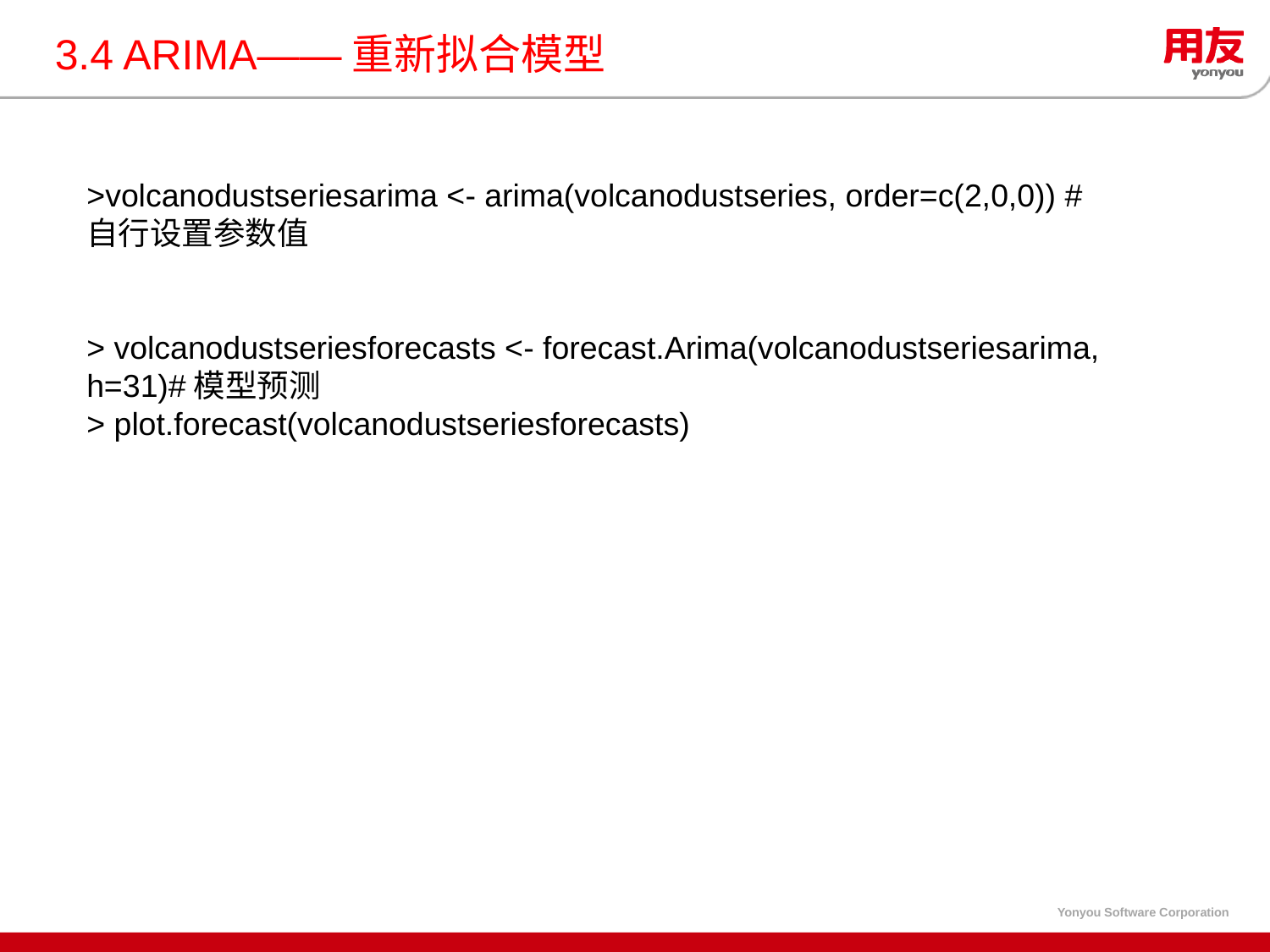

# 3.4 ARIMA——重新拟合模型
>volcanodustseriesarima <- arima(volcanodustseries, order=c(2,0,0)) #自行设置参数值

> volcanodustseriesforecasts <- forecast.Arima(volcanodustseriesarima, h=31)#模型预测
> plot.forecast(volcanodustseriesforecasts)